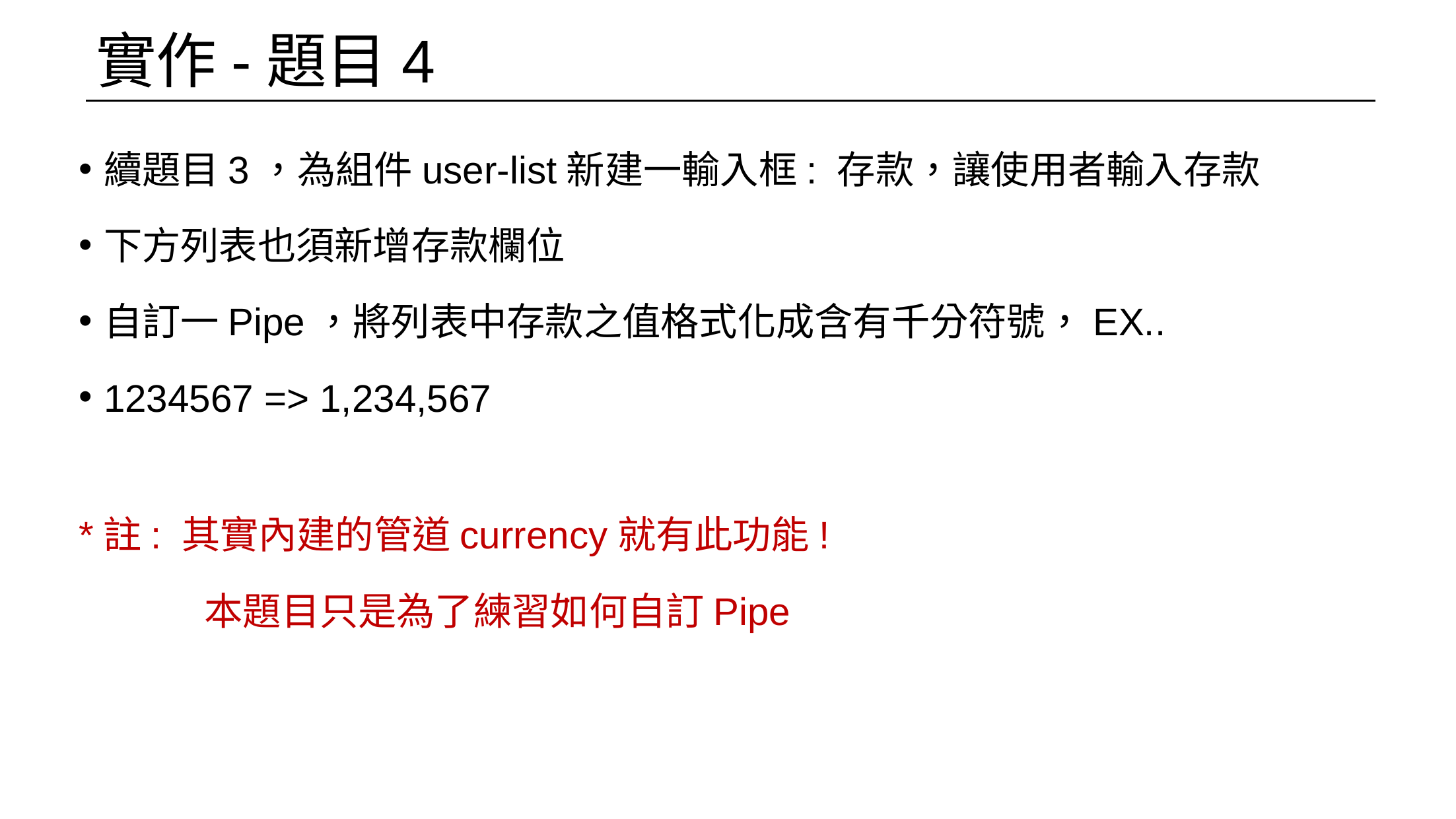

# 實作-題目4
續題目3，為組件user-list新建一輸入框: 存款，讓使用者輸入存款
下方列表也須新增存款欄位
自訂一Pipe，將列表中存款之值格式化成含有千分符號，EX..
1234567 => 1,234,567

*註: 其實內建的管道currency就有此功能!
	  本題目只是為了練習如何自訂Pipe